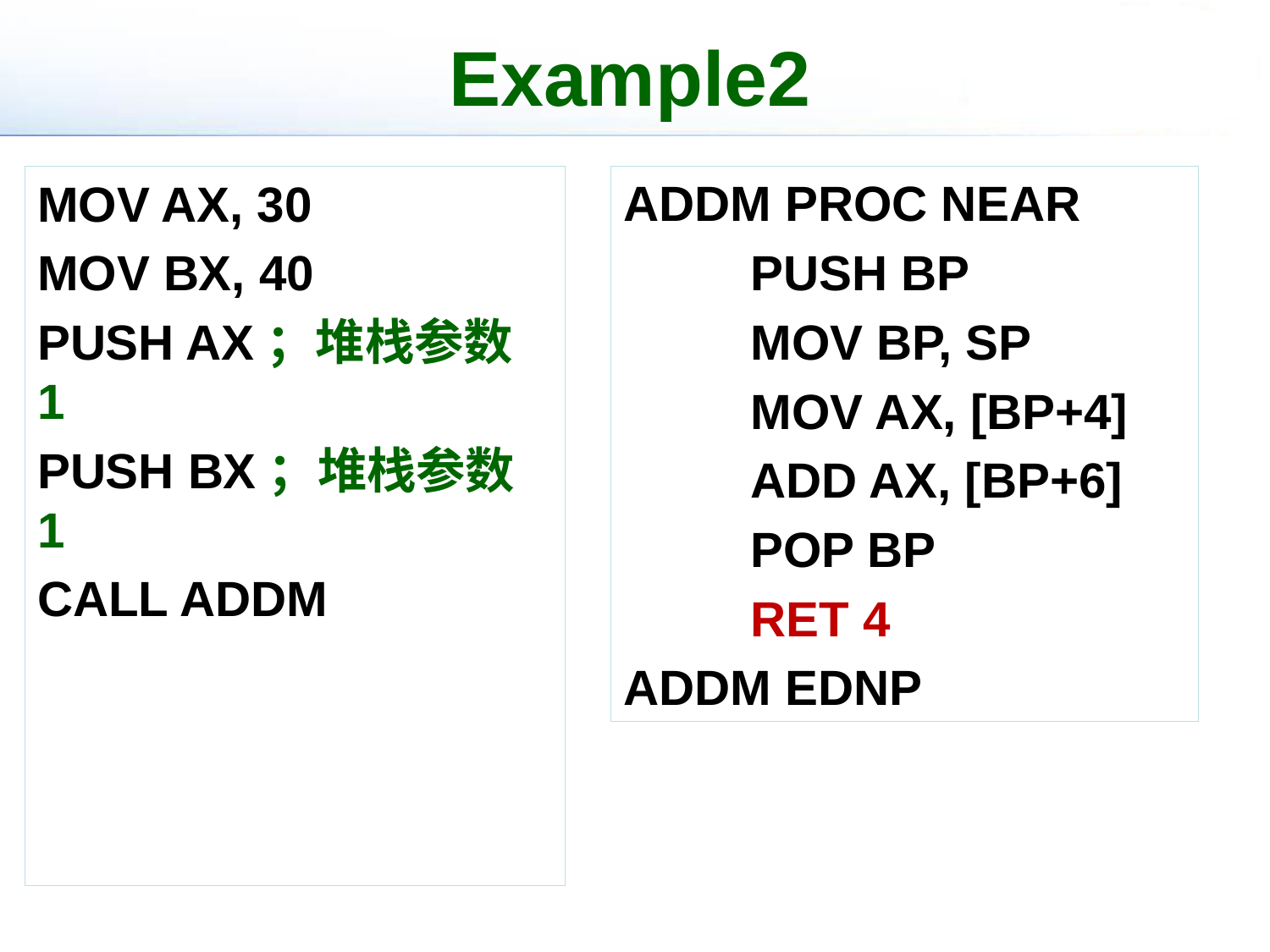

# Example2
MOV AX, 30
MOV BX, 40
PUSH AX；堆栈参数1
PUSH BX；堆栈参数1
CALL ADDM

ADDM PROC NEAR
	PUSH BP
	MOV BP, SP
	MOV AX, [BP+4]
	ADD AX, [BP+6]
	POP BP
	RET 4
ADDM EDNP